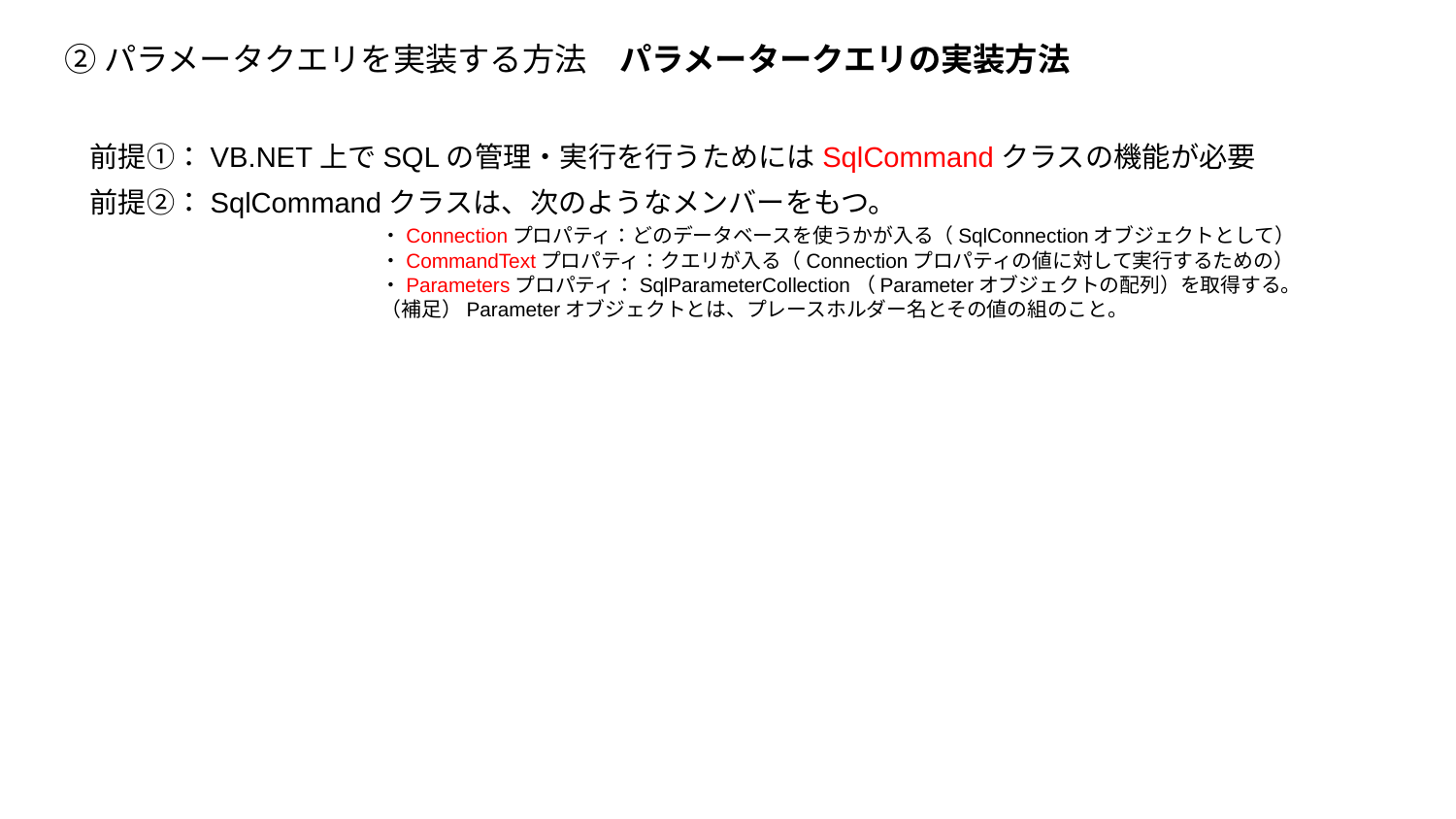

# ②パラメータクエリを実装する方法　パラメータークエリの実装方法
前提①：VB.NET上でSQLの管理・実行を行うためにはSqlCommandクラスの機能が必要

前提②：SqlCommandクラスは、次のようなメンバーをもつ。
		・Connectionプロパティ：どのデータベースを使うかが入る（SqlConnectionオブジェクトとして）
		・CommandTextプロパティ：クエリが入る（Connectionプロパティの値に対して実行するための）
		・Parametersプロパティ：SqlParameterCollection（Parameterオブジェクトの配列）を取得する。
		（補足）Parameterオブジェクトとは、プレースホルダー名とその値の組のこと。